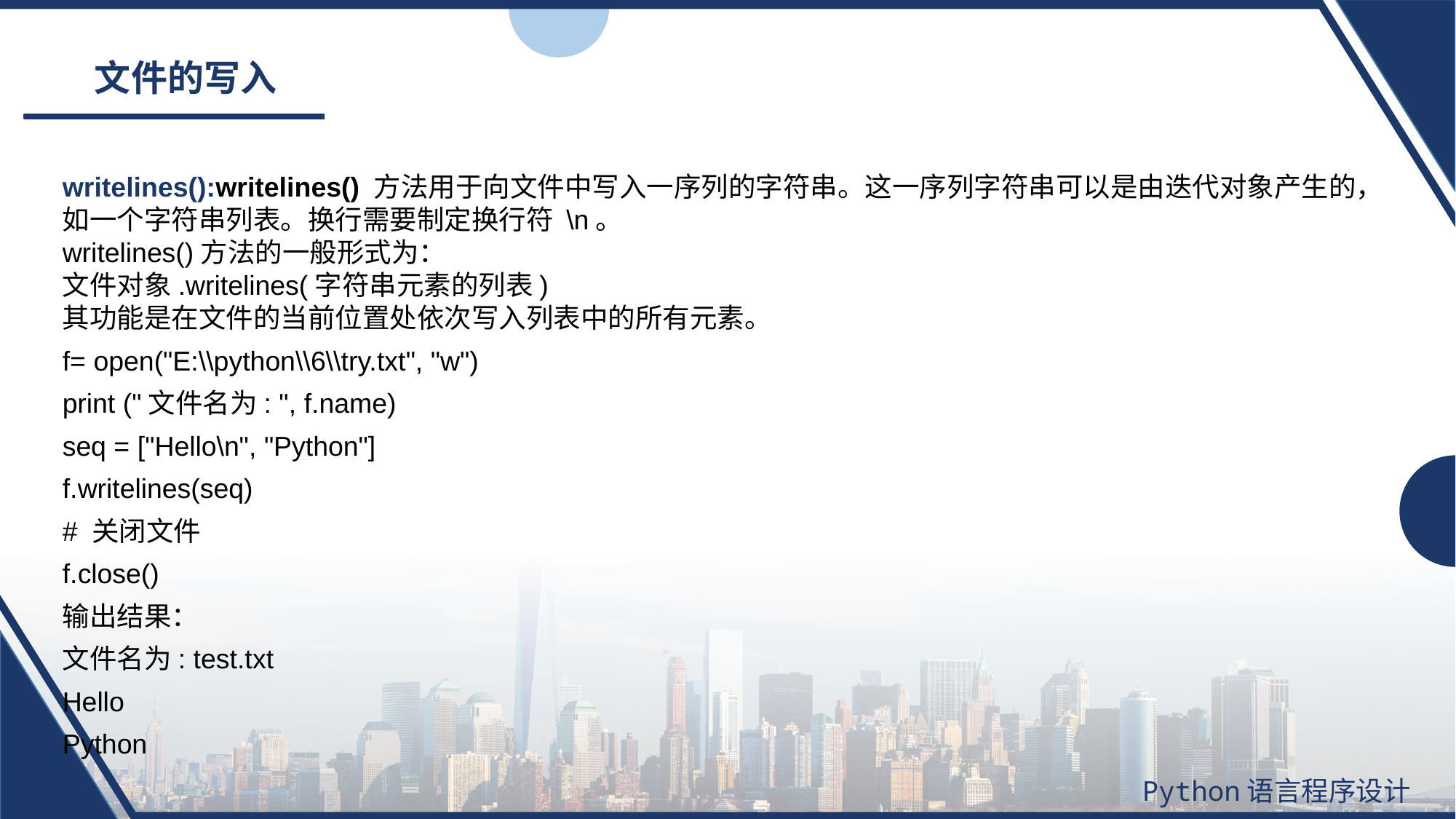

# 文件的写入
writelines():writelines() 方法用于向文件中写入一序列的字符串。这一序列字符串可以是由迭代对象产生的，如一个字符串列表。换行需要制定换行符 \n。
writelines()方法的一般形式为：
文件对象.writelines(字符串元素的列表)
其功能是在文件的当前位置处依次写入列表中的所有元素。
f= open("E:\\python\\6\\try.txt", "w")
print ("文件名为: ", f.name)
seq = ["Hello\n", "Python"]
f.writelines(seq)
# 关闭文件
f.close()
输出结果：
文件名为: test.txt
Hello
Python